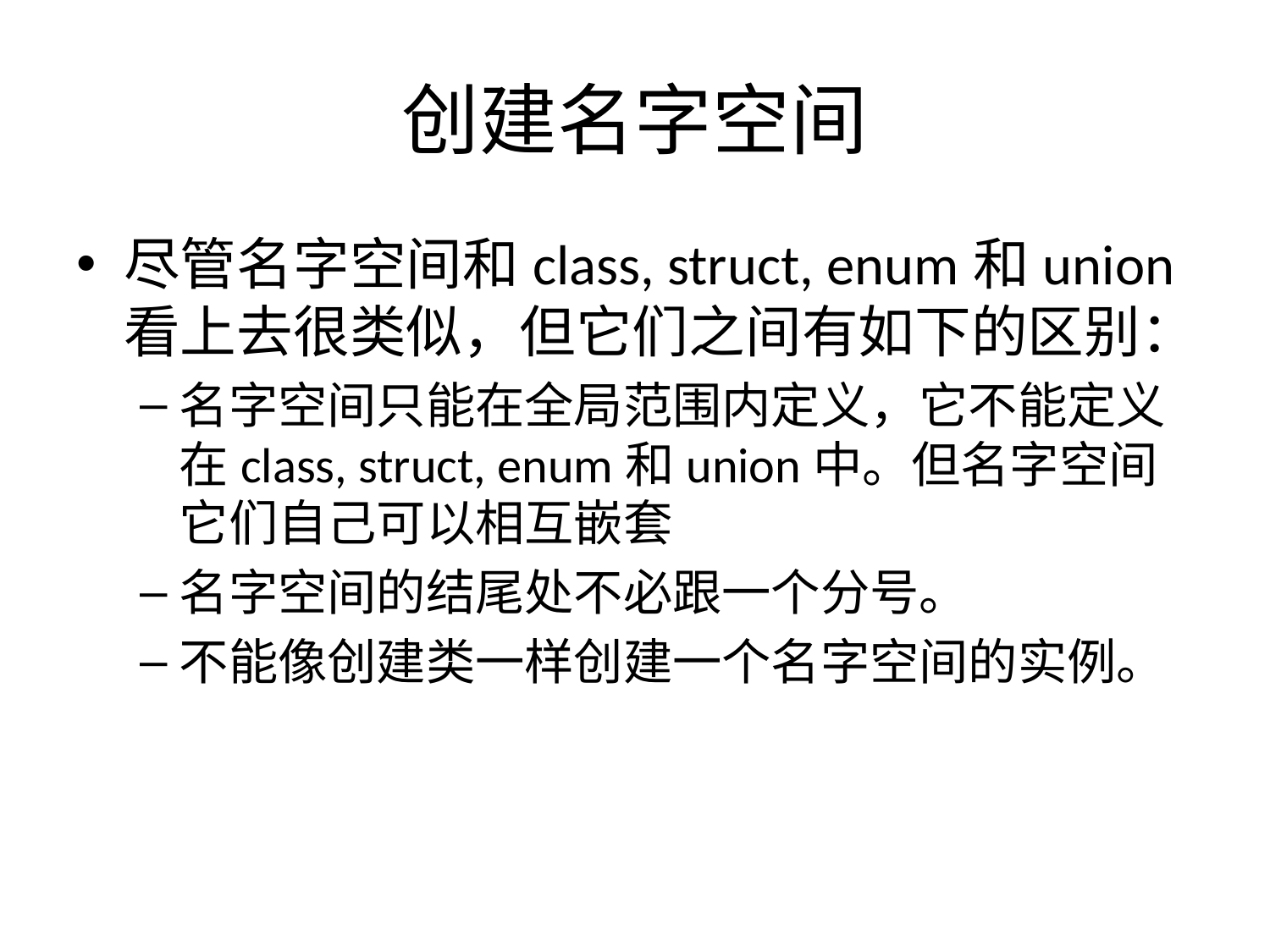

# 创建名字空间
尽管名字空间和class, struct, enum和union看上去很类似，但它们之间有如下的区别：
名字空间只能在全局范围内定义，它不能定义在class, struct, enum和union中。但名字空间它们自己可以相互嵌套
名字空间的结尾处不必跟一个分号。
不能像创建类一样创建一个名字空间的实例。